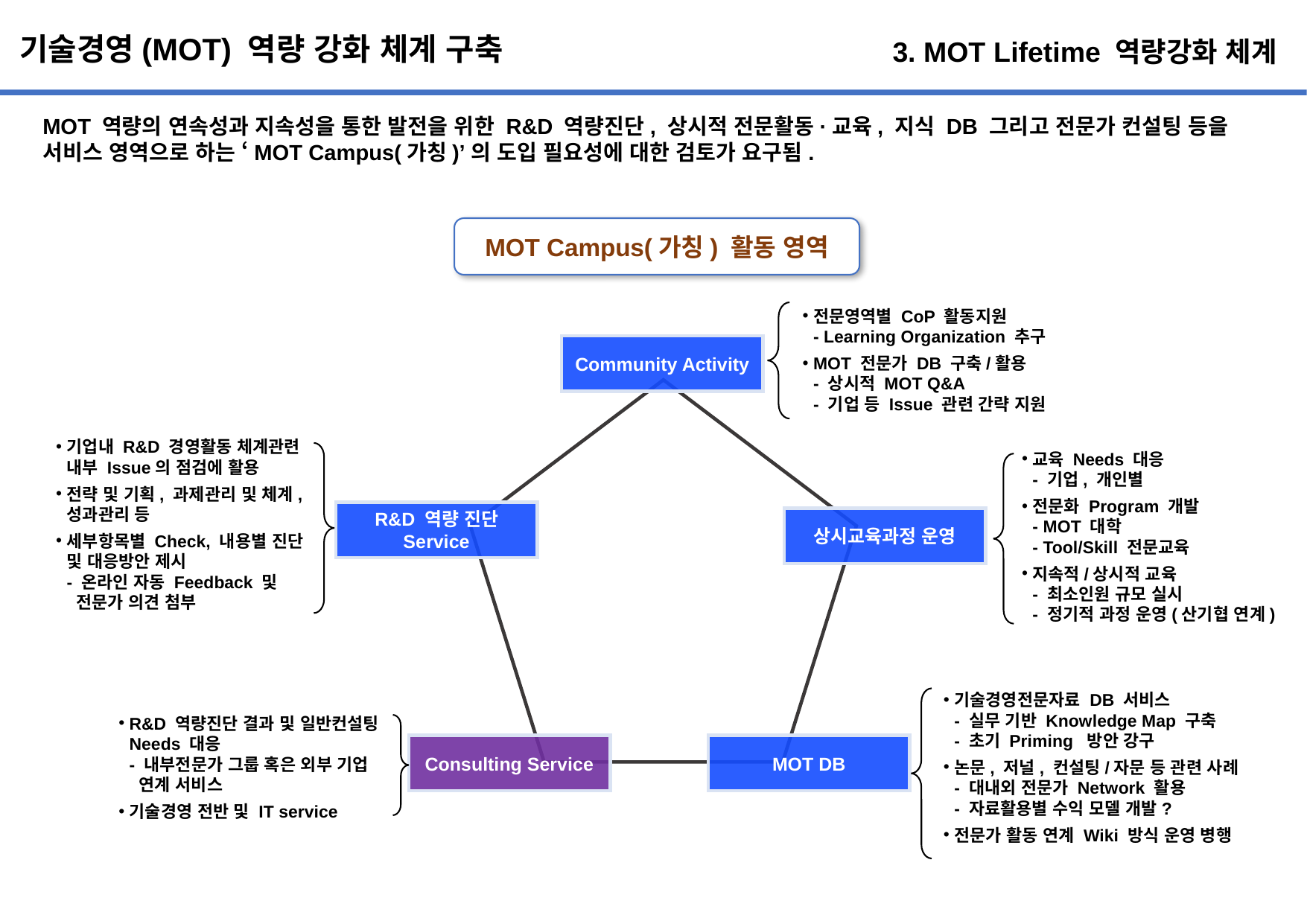

기술경영(MOT) 역량 강화 체계 구축
# 3. MOT Lifetime 역량강화 체계
MOT 역량의 연속성과 지속성을 통한 발전을 위한 R&D 역량진단, 상시적 전문활동·교육, 지식 DB 그리고 전문가 컨설팅 등을
서비스 영역으로 하는 ‘MOT Campus(가칭)’의 도입 필요성에 대한 검토가 요구됨.
MOT Campus(가칭) 활동 영역
전문영역별 CoP 활동지원
- Learning Organization 추구
MOT 전문가 DB 구축/활용
- 상시적 MOT Q&A
- 기업 등 Issue 관련 간략 지원

Community Activity

기업내 R&D 경영활동 체계관련
내부 Issue의 점검에 활용
전략 및 기획, 과제관리 및 체계,
성과관리 등
세부항목별 Check, 내용별 진단
및 대응방안 제시
- 온라인 자동 Feedback 및
  전문가 의견 첨부

교육 Needs 대응
- 기업, 개인별
전문화 Program 개발
- MOT 대학
- Tool/Skill 전문교육
지속적/상시적 교육
- 최소인원 규모 실시
- 정기적 과정 운영(산기협 연계)

R&D 역량 진단 Service
상시교육과정 운영
기술경영전문자료 DB 서비스
- 실무 기반 Knowledge Map 구축
- 초기 Priming  방안 강구
논문, 저널, 컨설팅/자문 등 관련 사례
- 대내외 전문가 Network 활용
- 자료활용별 수익 모델 개발?
전문가 활동 연계 Wiki 방식 운영 병행

R&D 역량진단 결과 및 일반컨설팅
Needs 대응
- 내부전문가 그룹 혹은 외부 기업
  연계 서비스
기술경영 전반 및 IT service

Consulting Service
MOT DB